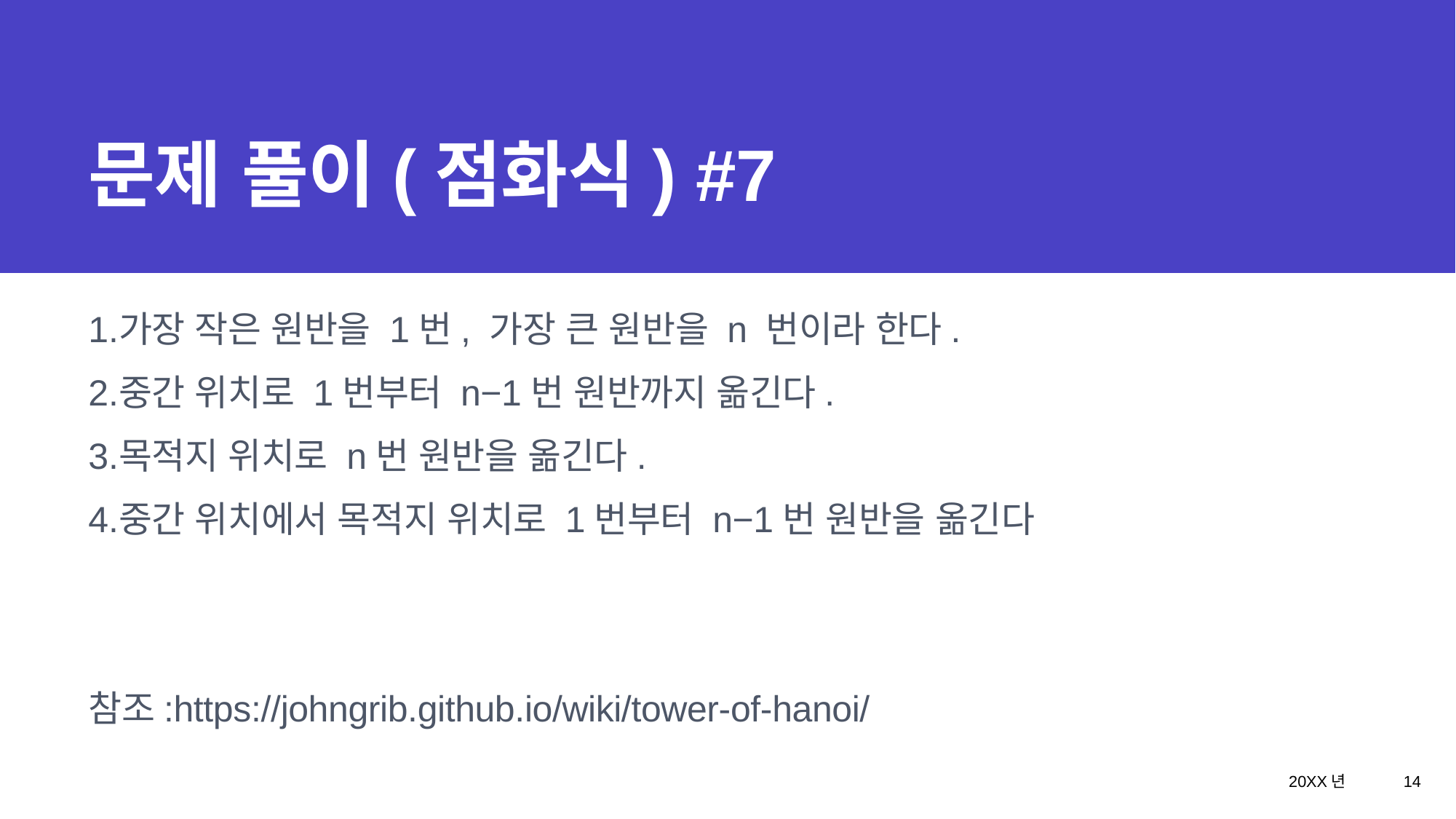

# 문제 풀이(점화식) #7
가장 작은 원반을 1번, 가장 큰 원반을 n 번이라 한다.
중간 위치로 1번부터 n−1번 원반까지 옮긴다.
목적지 위치로 n번 원반을 옮긴다.
중간 위치에서 목적지 위치로 1번부터 n−1번 원반을 옮긴다

참조:https://johngrib.github.io/wiki/tower-of-hanoi/

20XX년
프레젠테이션 제목
14